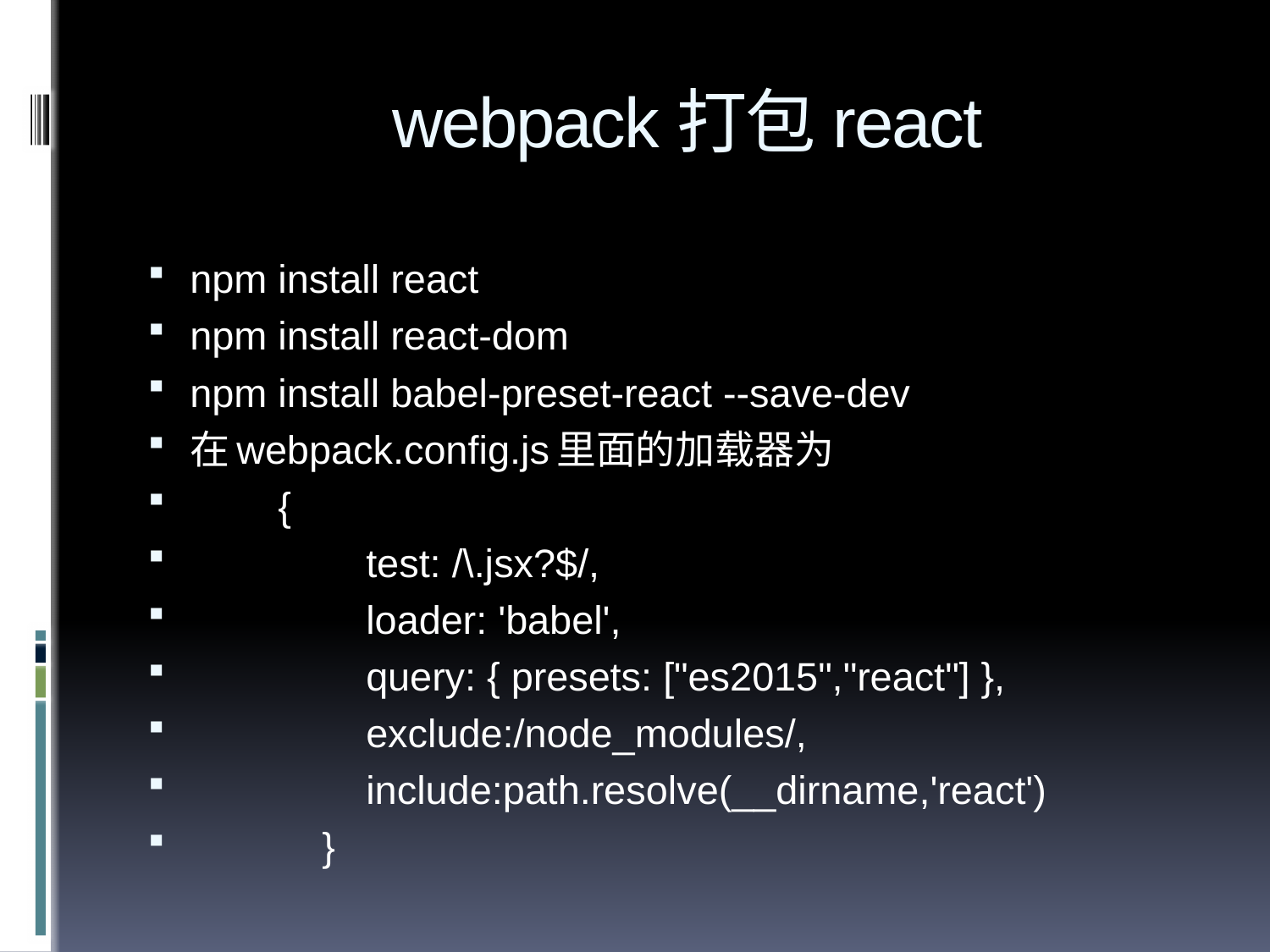

# webpack打包react
npm install react
npm install react-dom
npm install babel-preset-react --save-dev
在webpack.config.js里面的加载器为
        {
                test: /\.jsx?$/,
                loader: 'babel',
                query: { presets: ["es2015","react"] },
                exclude:/node_modules/,
                include:path.resolve(__dirname,'react')
            }